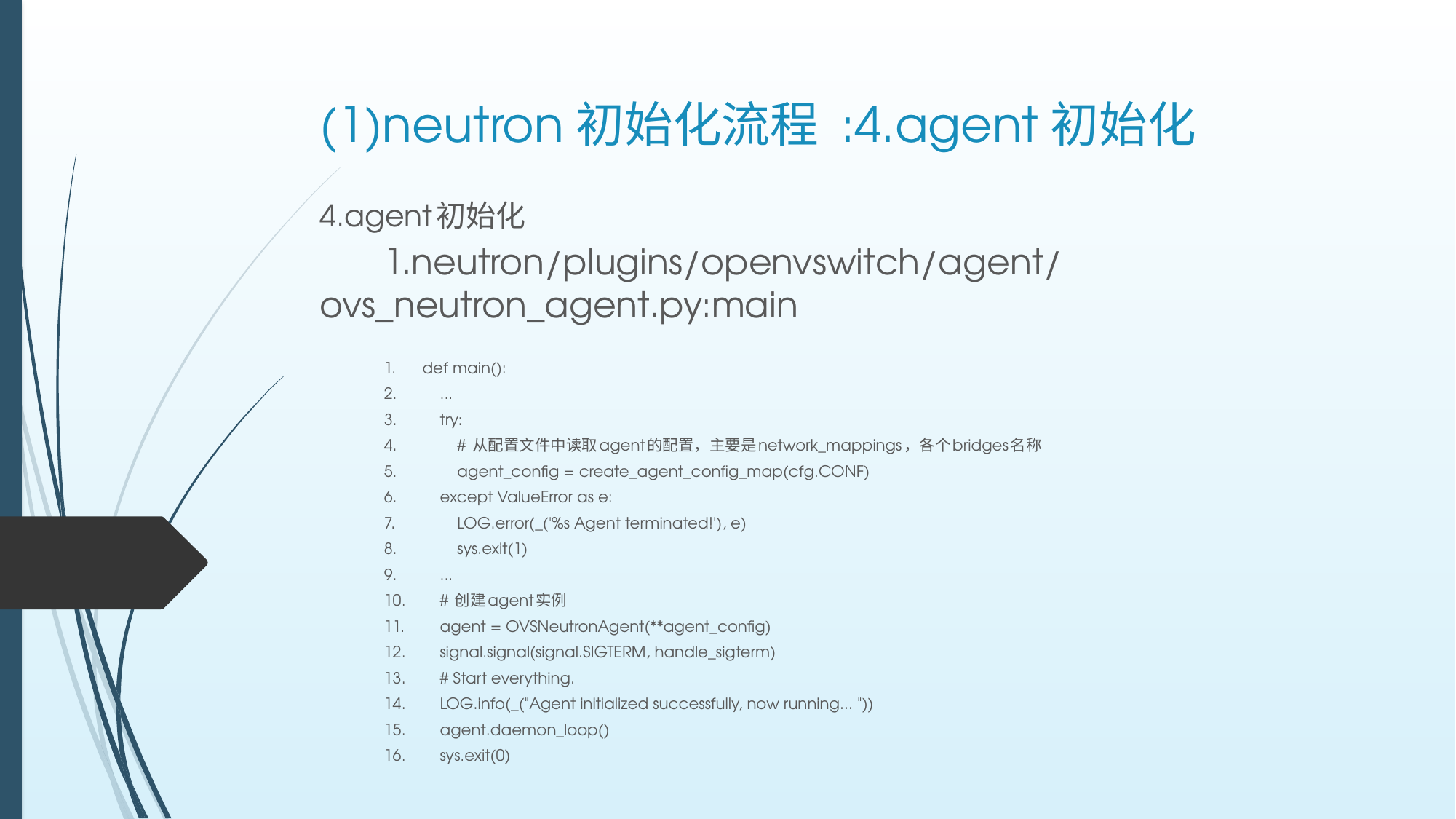

# (1)neutron初始化流程 :4.agent初始化
4.agent初始化
1.neutron/plugins/openvswitch/agent/ovs_neutron_agent.py:main

1.	def main():
2.	    ...
3.	    try:
4.	        # 从配置文件中读取agent的配置，主要是network_mappings，各个bridges名称
5.	        agent_config = create_agent_config_map(cfg.CONF)
6.	    except ValueError as e:
7.	        LOG.error(_('%s Agent terminated!'), e)
8.	        sys.exit(1)
9.	    ...
10.	    # 创建agent实例
11.	    agent = OVSNeutronAgent(**agent_config)
12.	    signal.signal(signal.SIGTERM, handle_sigterm)
13.	    # Start everything.
14.	    LOG.info(_("Agent initialized successfully, now running... "))
15.	    agent.daemon_loop()
16.	    sys.exit(0)